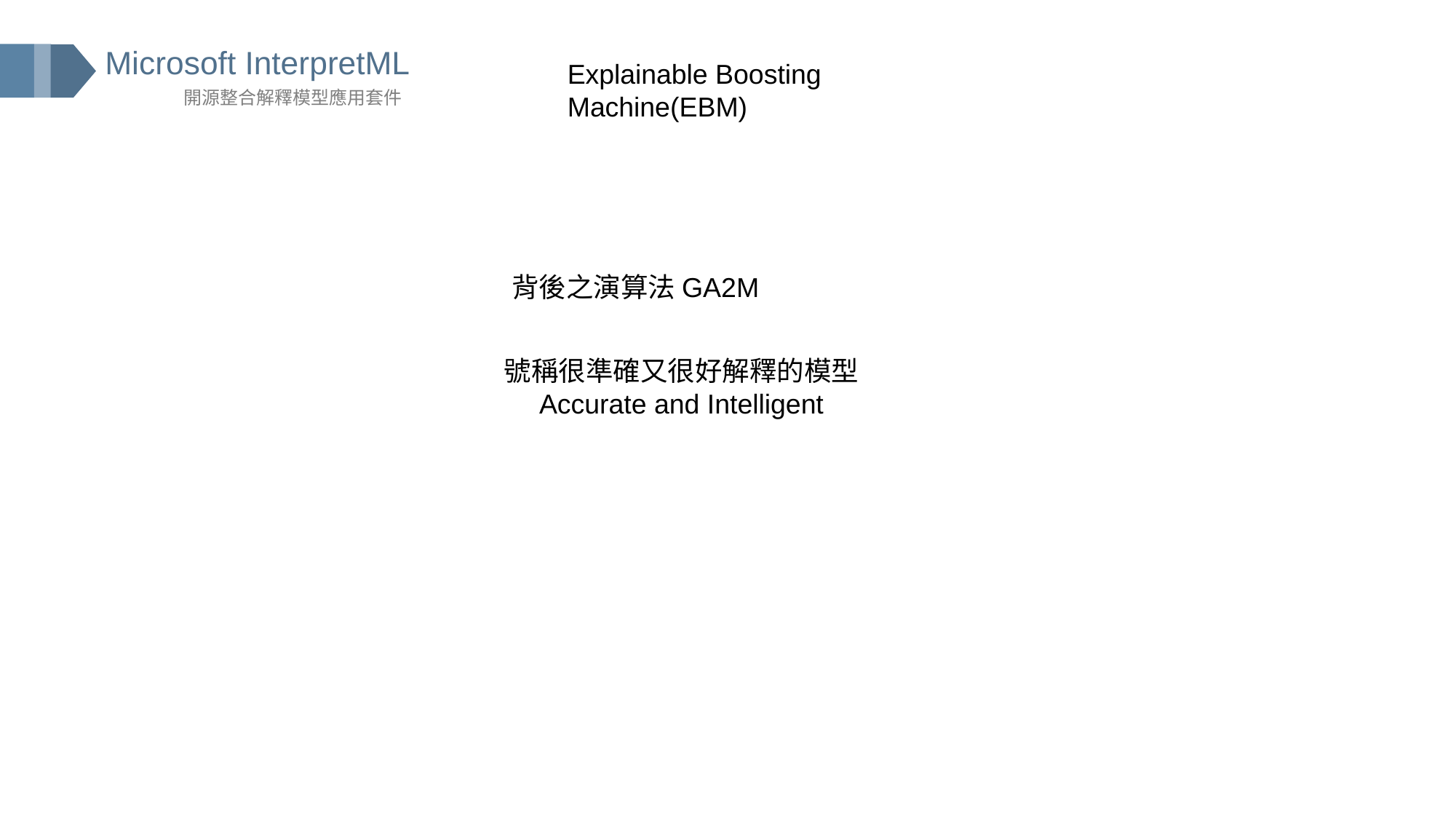

Explainable Boosting Machine(EBM)
背後之演算法GA2M
號稱很準確又很好解釋的模型
Accurate and Intelligent